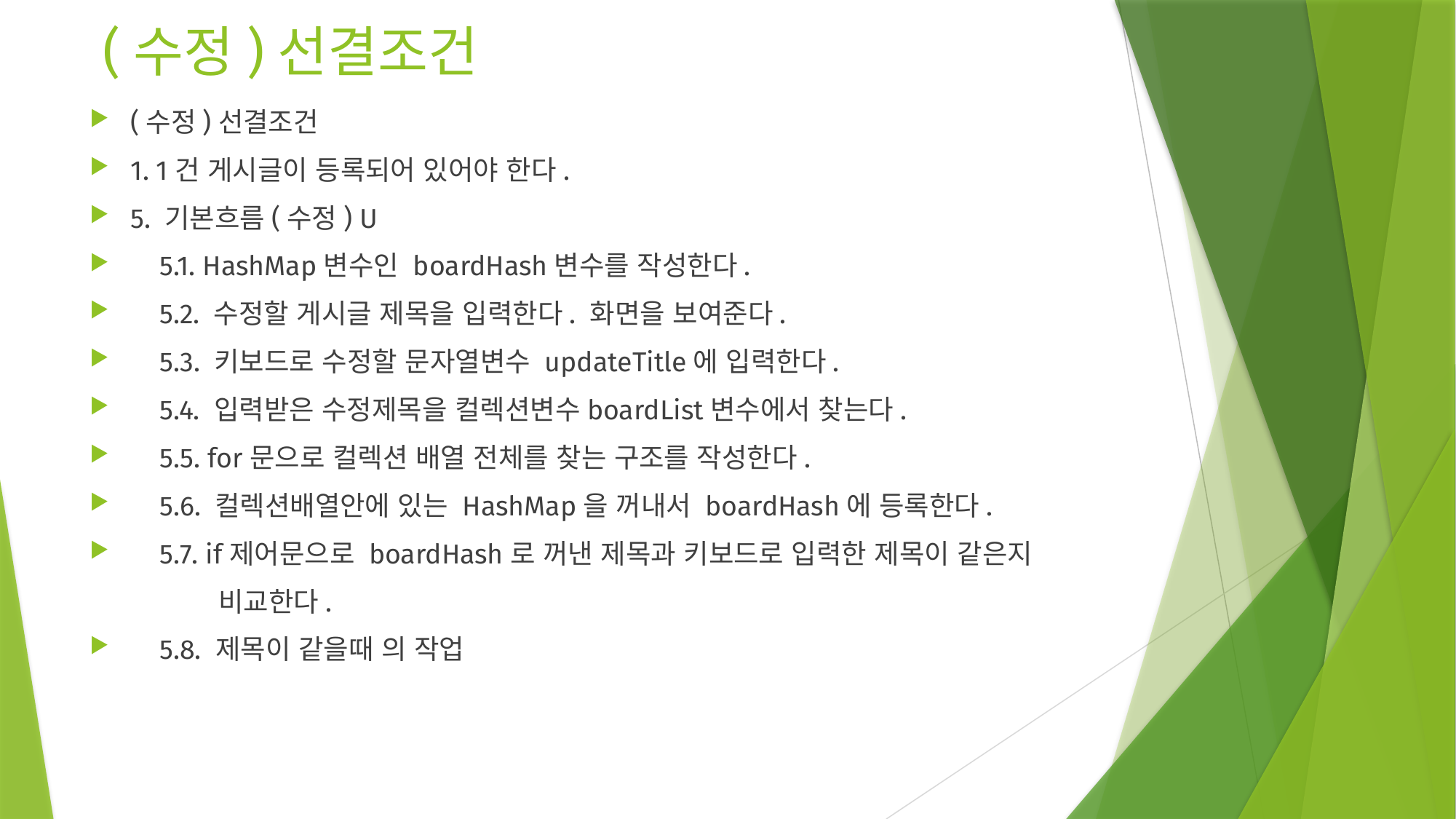

# (수정)선결조건
(수정)선결조건
1. 1건 게시글이 등록되어 있어야 한다.
5. 기본흐름(수정) U
    5.1. HashMap변수인 boardHash변수를 작성한다.
    5.2. 수정할 게시글 제목을 입력한다. 화면을 보여준다.
    5.3. 키보드로 수정할 문자열변수 updateTitle에 입력한다.
    5.4. 입력받은 수정제목을 컬렉션변수boardList변수에서 찾는다.
    5.5. for문으로 컬렉션 배열 전체를 찾는 구조를 작성한다.
    5.6. 컬렉션배열안에 있는 HashMap을 꺼내서 boardHash에 등록한다.
    5.7. if제어문으로 boardHash로 꺼낸 제목과 키보드로 입력한 제목이 같은지
                비교한다.
    5.8. 제목이 같을때 의 작업